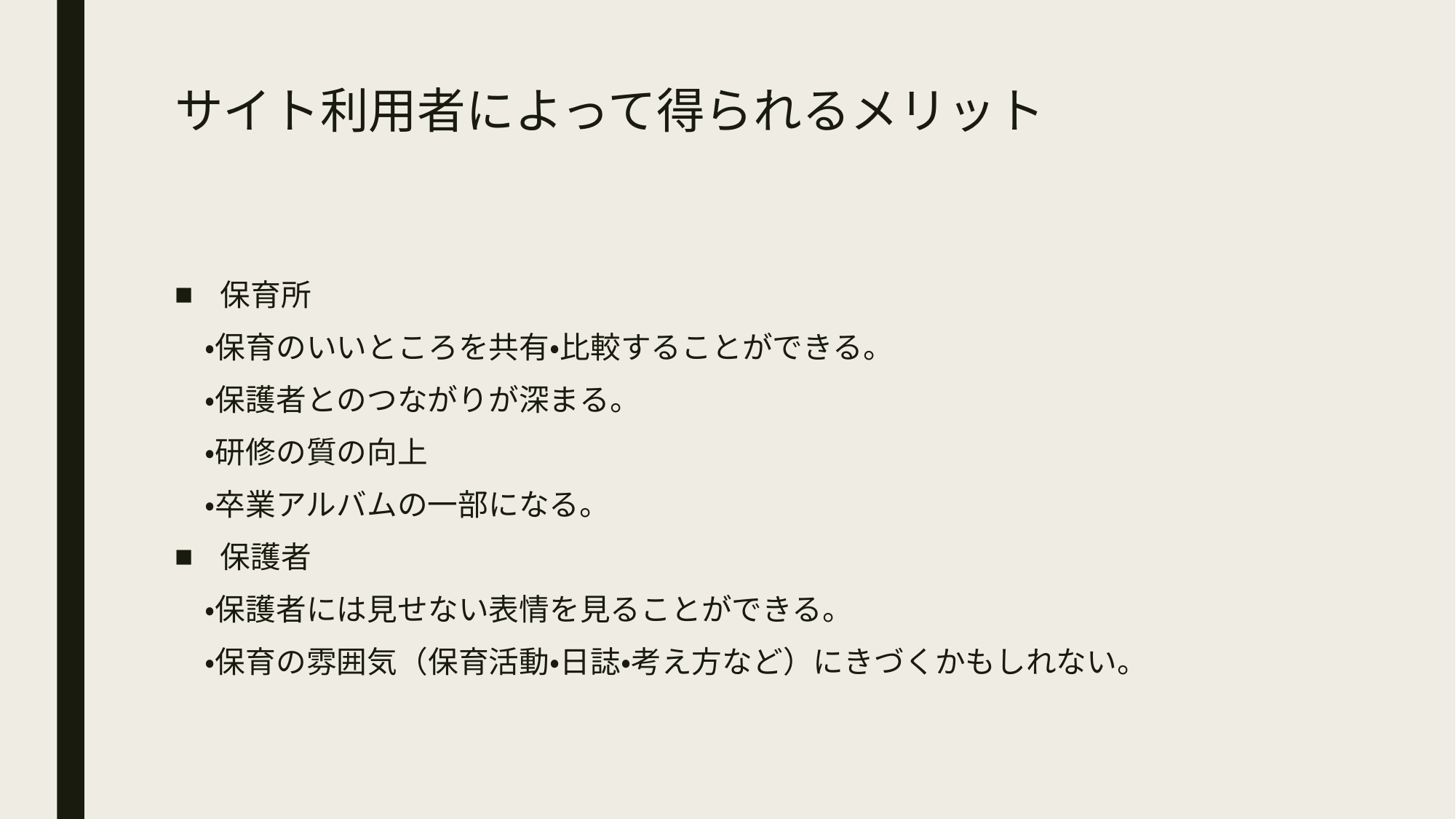

# サイト利用者によって得られるメリット
保育所
　・保育のいいところを共有・比較することができる。
　・保護者とのつながりが深まる。
　・研修の質の向上
　・卒業アルバムの一部になる。
保護者
　・保護者には見せない表情を見ることができる。
　・保育の雰囲気（保育活動・日誌・考え方など）にきづくかもしれない。